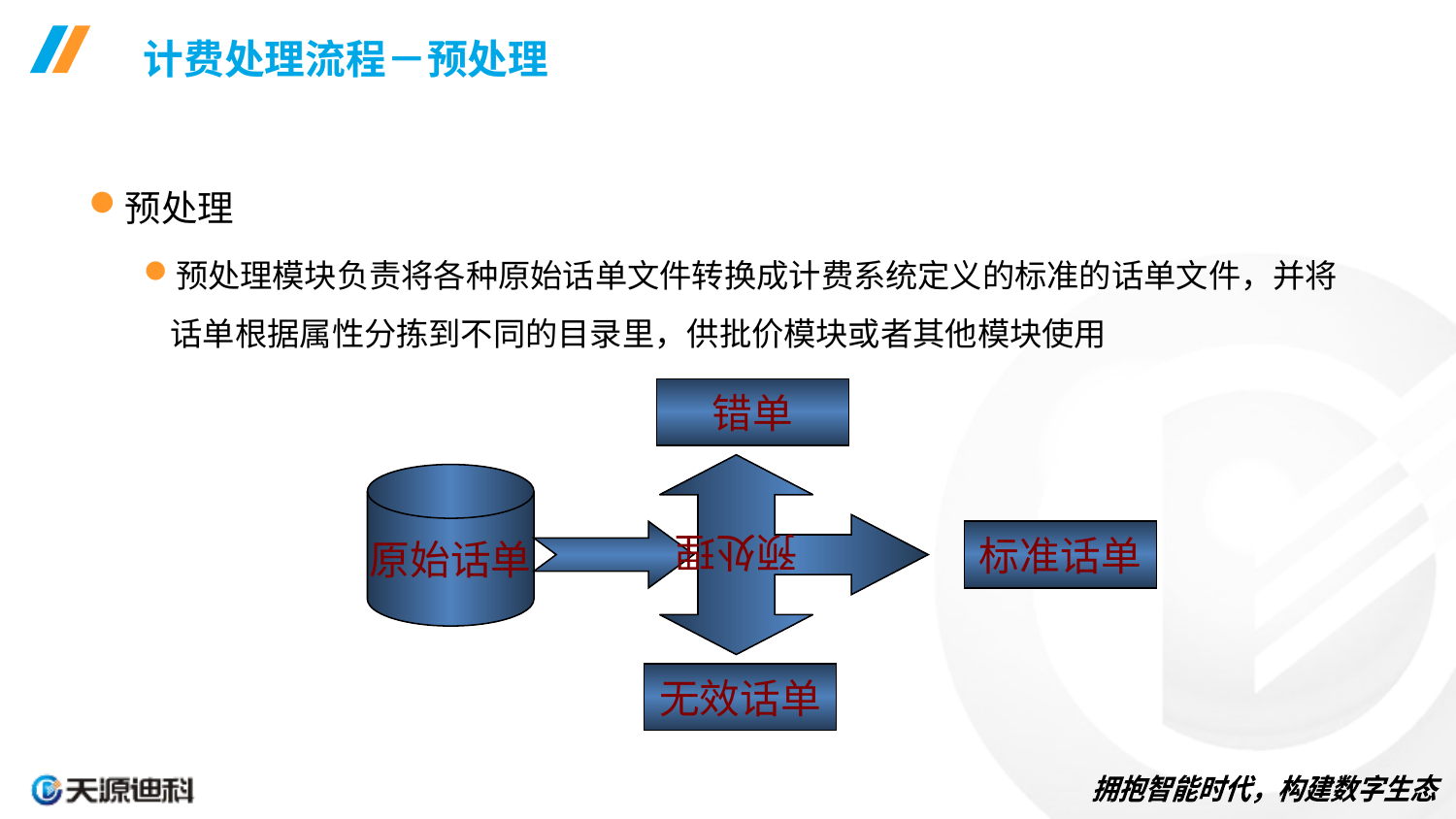

# 计费处理流程－预处理
预处理
预处理模块负责将各种原始话单文件转换成计费系统定义的标准的话单文件，并将话单根据属性分拣到不同的目录里，供批价模块或者其他模块使用

错单
预处理
原始话单

标准话单
无效话单
12